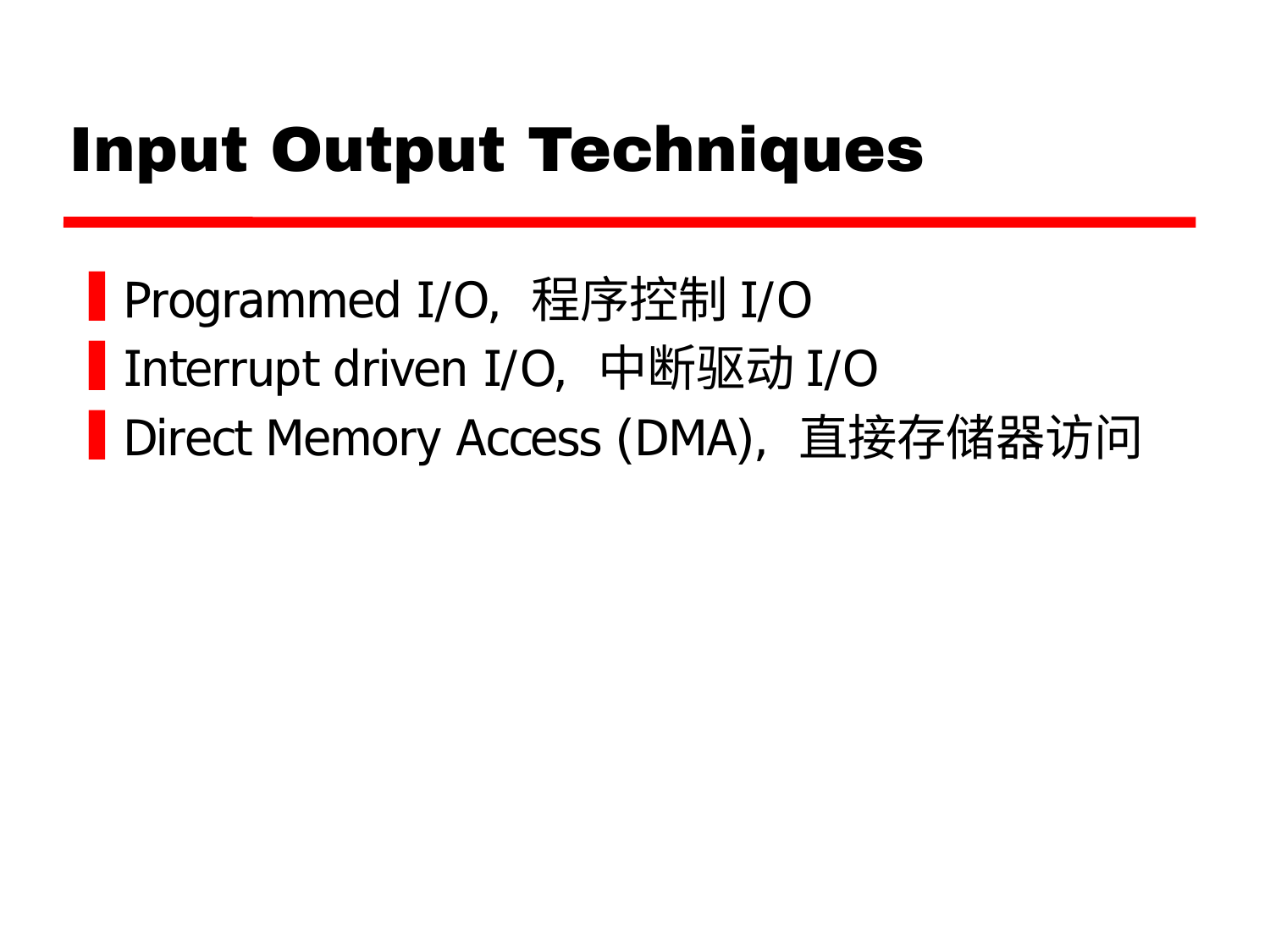

# Input Output Techniques
Programmed I/O, 程序控制I/O
Interrupt driven I/O, 中断驱动I/O
Direct Memory Access (DMA), 直接存储器访问